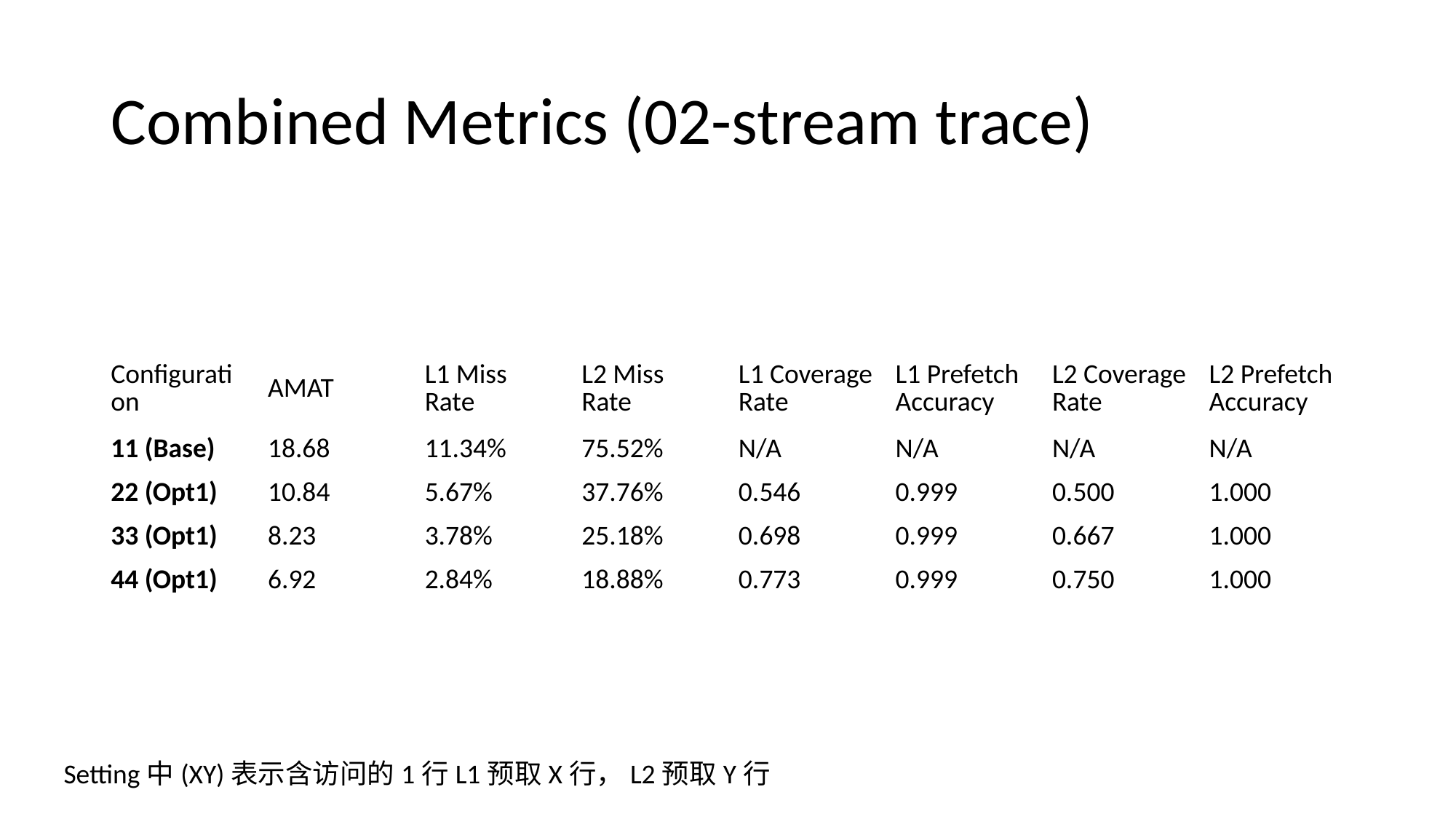

# Combined Metrics (02-stream trace)
| Configuration | AMAT | L1 Miss Rate | L2 Miss Rate | L1 Coverage Rate | L1 Prefetch Accuracy | L2 Coverage Rate | L2 Prefetch Accuracy |
| --- | --- | --- | --- | --- | --- | --- | --- |
| 11 (Base) | 18.68 | 11.34% | 75.52% | N/A | N/A | N/A | N/A |
| 22 (Opt1) | 10.84 | 5.67% | 37.76% | 0.546 | 0.999 | 0.500 | 1.000 |
| 33 (Opt1) | 8.23 | 3.78% | 25.18% | 0.698 | 0.999 | 0.667 | 1.000 |
| 44 (Opt1) | 6.92 | 2.84% | 18.88% | 0.773 | 0.999 | 0.750 | 1.000 |
Setting中(XY)表示含访问的1行L1预取X行，L2预取Y行